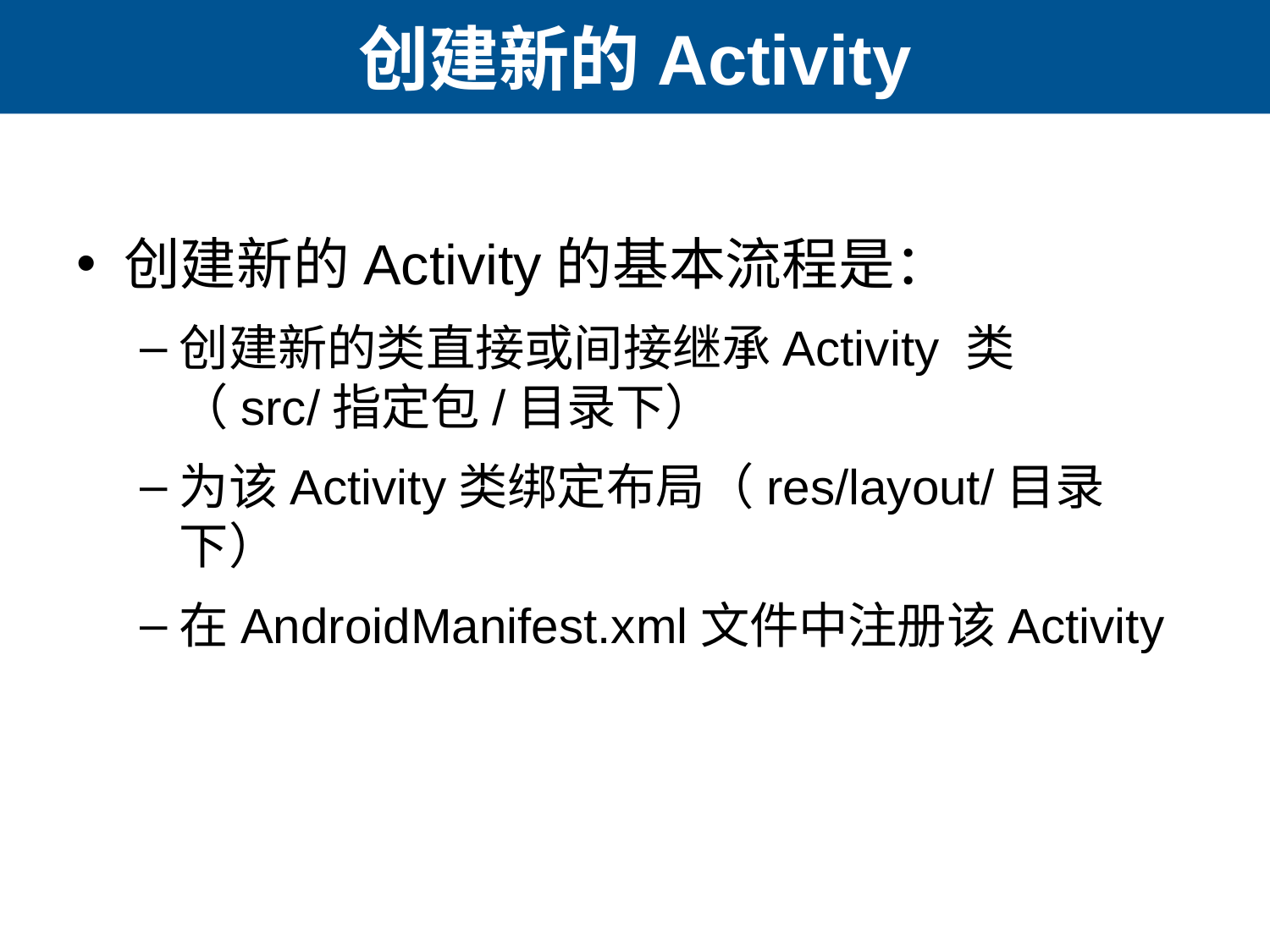

# 创建新的Activity
创建新的Activity的基本流程是：
创建新的类直接或间接继承Activity 类（src/指定包/目录下）
为该Activity类绑定布局（res/layout/目录下）
在AndroidManifest.xml文件中注册该Activity